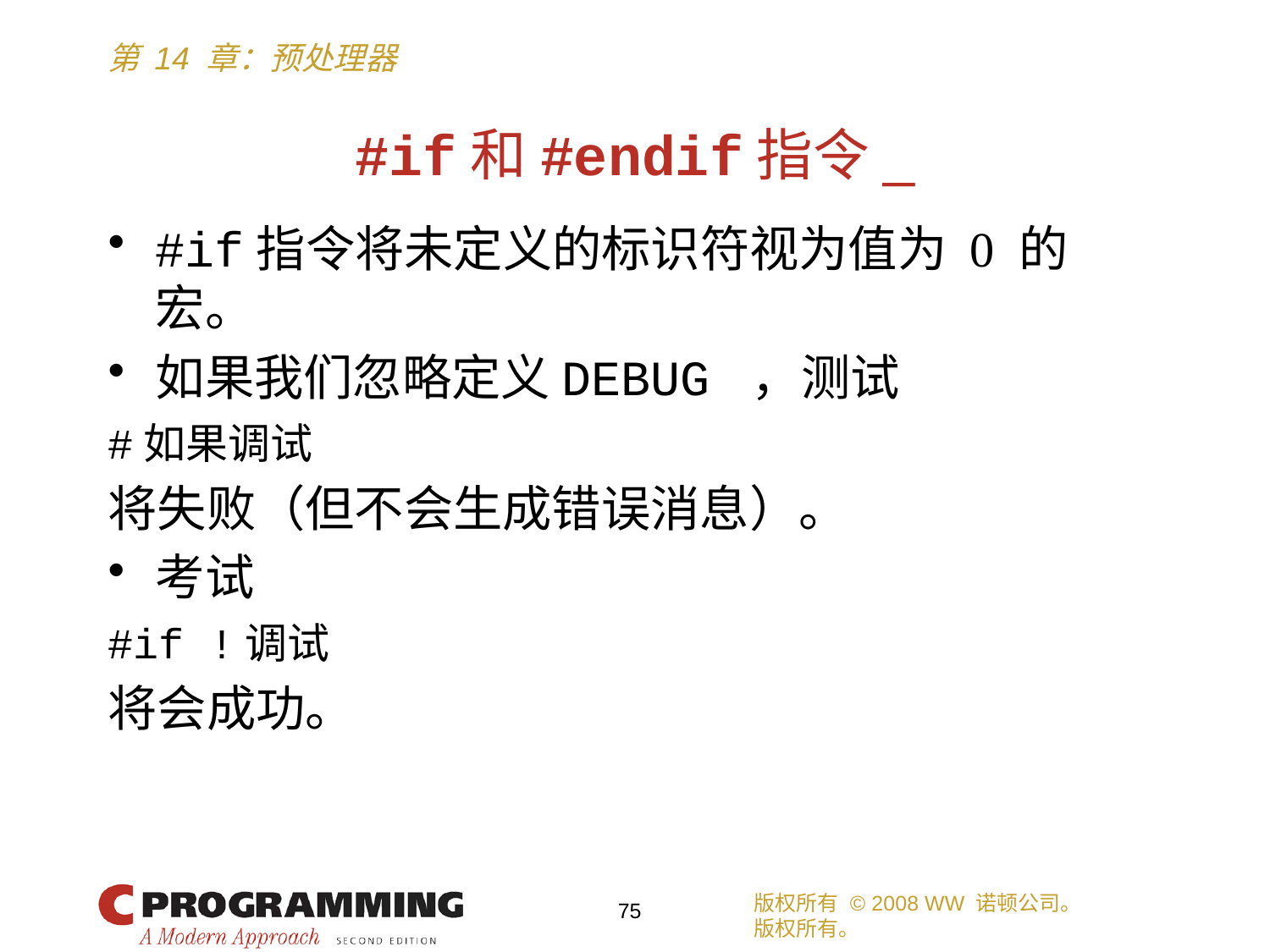

# #if和#endif指令_
#if指令将未定义的标识符视为值为 0 的宏。
如果我们忽略定义DEBUG ，测试
#如果调试
将失败（但不会生成错误消息）。
考试
#if !调试
将会成功。
版权所有 © 2008 WW 诺顿公司。
版权所有。
75